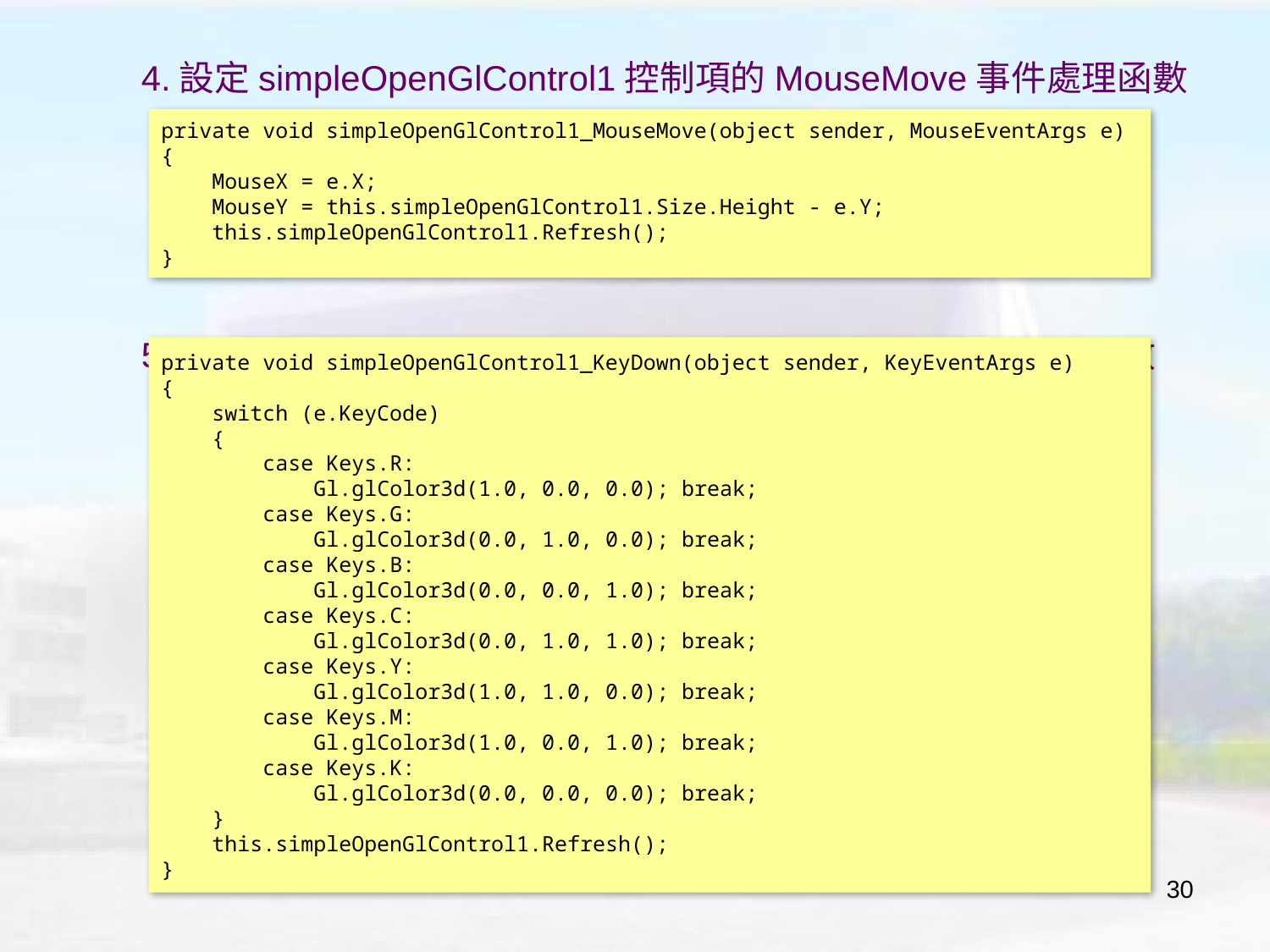

4.設定simpleOpenGlControl1控制項的MouseMove事件處理函數

5. 設定simpleOpenGlControl1控制項的KeyDown事件處理函數
private void simpleOpenGlControl1_MouseMove(object sender, MouseEventArgs e)
{
    MouseX = e.X;
    MouseY = this.simpleOpenGlControl1.Size.Height - e.Y;
    this.simpleOpenGlControl1.Refresh();
}
private void simpleOpenGlControl1_KeyDown(object sender, KeyEventArgs e)
{
    switch (e.KeyCode)
    {
        case Keys.R:
            Gl.glColor3d(1.0, 0.0, 0.0); break;
        case Keys.G:
            Gl.glColor3d(0.0, 1.0, 0.0); break;
        case Keys.B:
            Gl.glColor3d(0.0, 0.0, 1.0); break;
        case Keys.C:
            Gl.glColor3d(0.0, 1.0, 1.0); break;
        case Keys.Y:
            Gl.glColor3d(1.0, 1.0, 0.0); break;
        case Keys.M:
            Gl.glColor3d(1.0, 0.0, 1.0); break;
        case Keys.K:
            Gl.glColor3d(0.0, 0.0, 0.0); break;
    }
    this.simpleOpenGlControl1.Refresh();
}
30